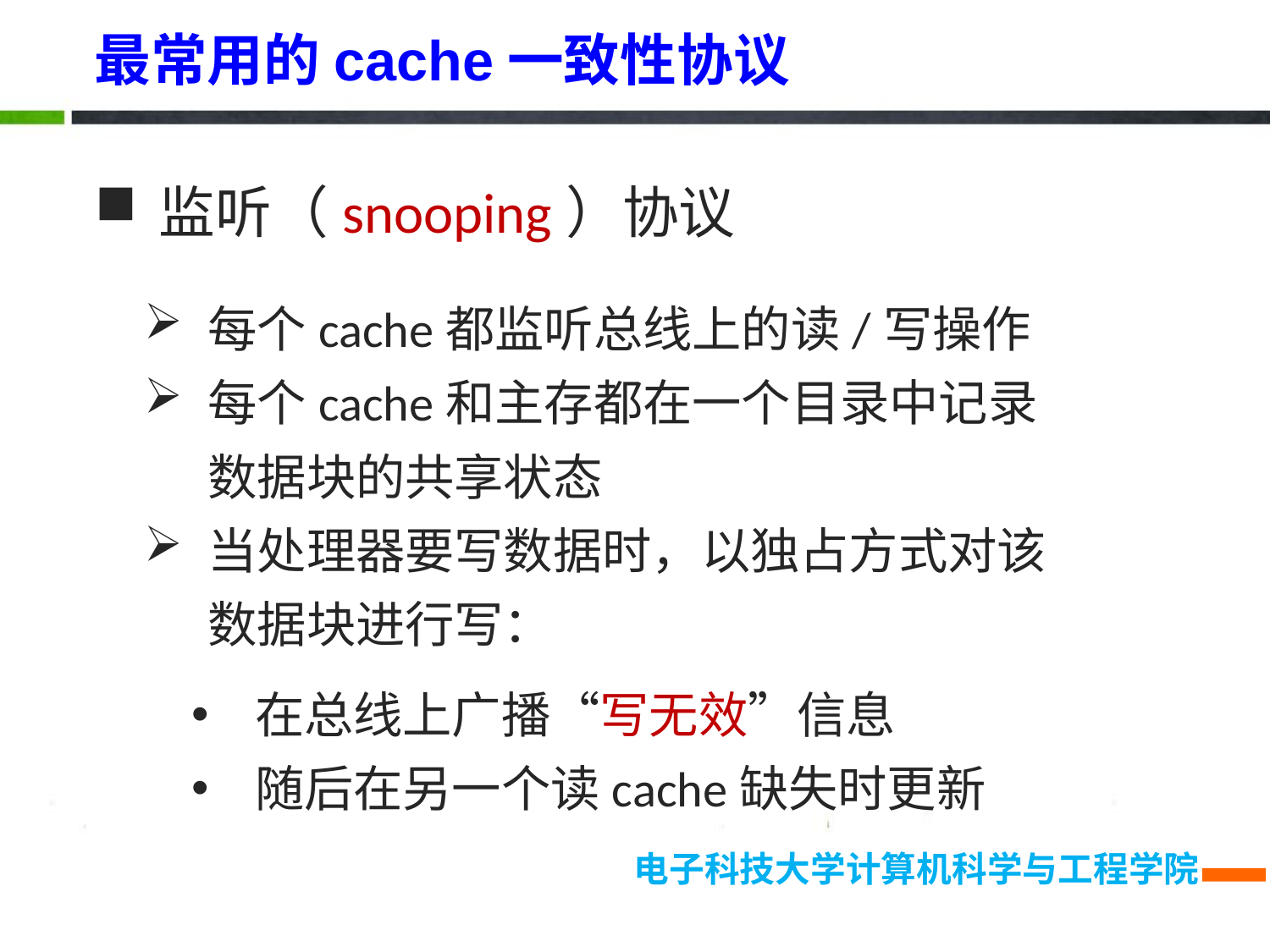

最常用的cache一致性协议
监听（snooping）协议
每个cache都监听总线上的读/写操作
每个cache和主存都在一个目录中记录数据块的共享状态
当处理器要写数据时，以独占方式对该数据块进行写：
在总线上广播“写无效”信息
随后在另一个读cache缺失时更新
88